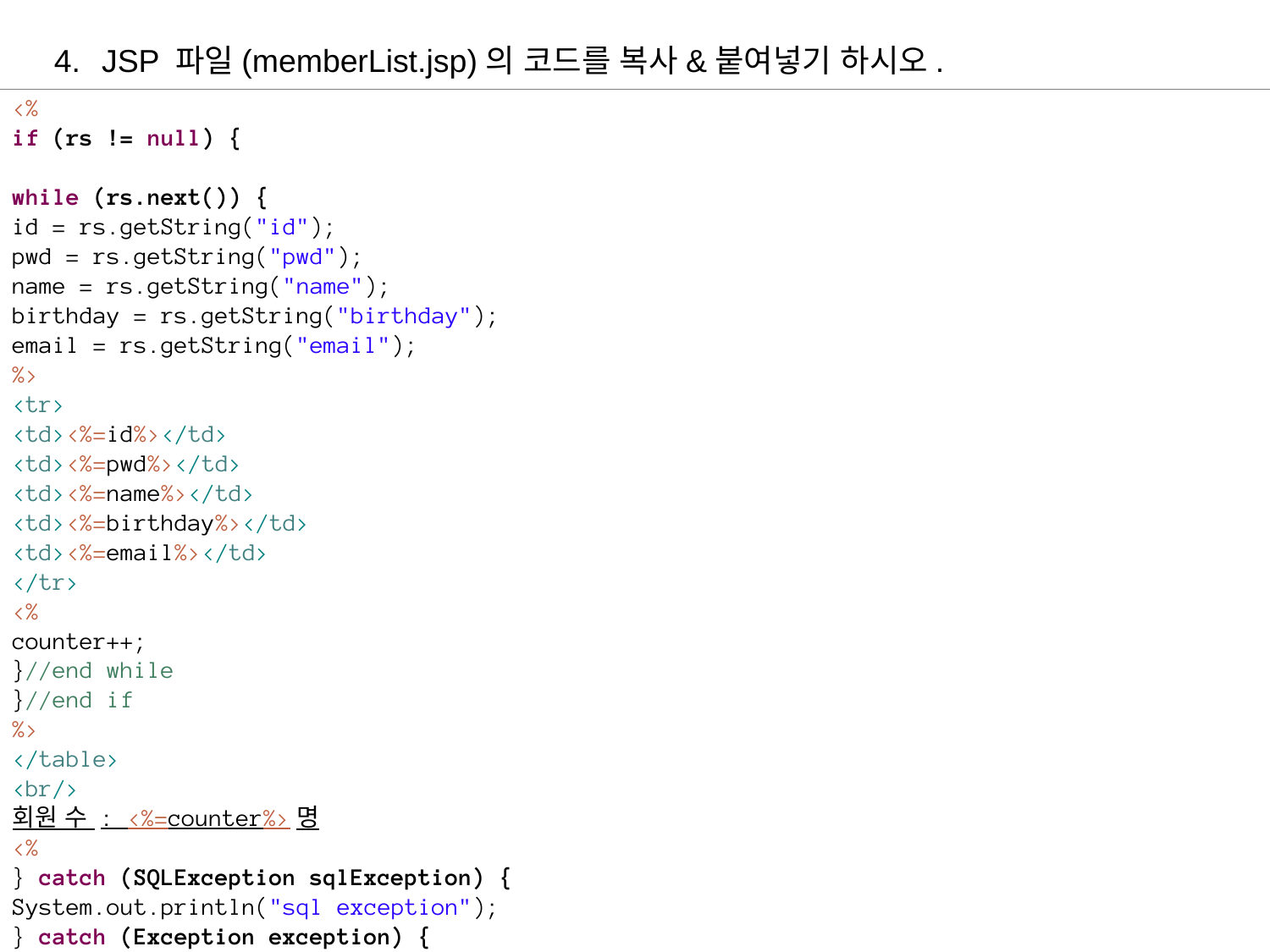

JSP 파일(memberList.jsp)의 코드를 복사&붙여넣기 하시오.
<%
if (rs != null) {

while (rs.next()) {
id = rs.getString("id");
pwd = rs.getString("pwd");
name = rs.getString("name");
birthday = rs.getString("birthday");
email = rs.getString("email");
%>
<tr>
<td><%=id%></td>
<td><%=pwd%></td>
<td><%=name%></td>
<td><%=birthday%></td>
<td><%=email%></td>
</tr>
<%
counter++;
}//end while
}//end if
%>
</table>
<br/>
회원 수 : <%=counter%>명
<%
} catch (SQLException sqlException) {
System.out.println("sql exception");
} catch (Exception exception) {
System.out.println("exception");
} finally {
if (rs != null)
try {rs.close();}
catch (SQLException ex) {}
if (stmt != null)
try {stmt.close();}
catch (SQLException ex) {}
if (conn != null)
try {conn.close();}
catch (Exception ex) {}
}
%>